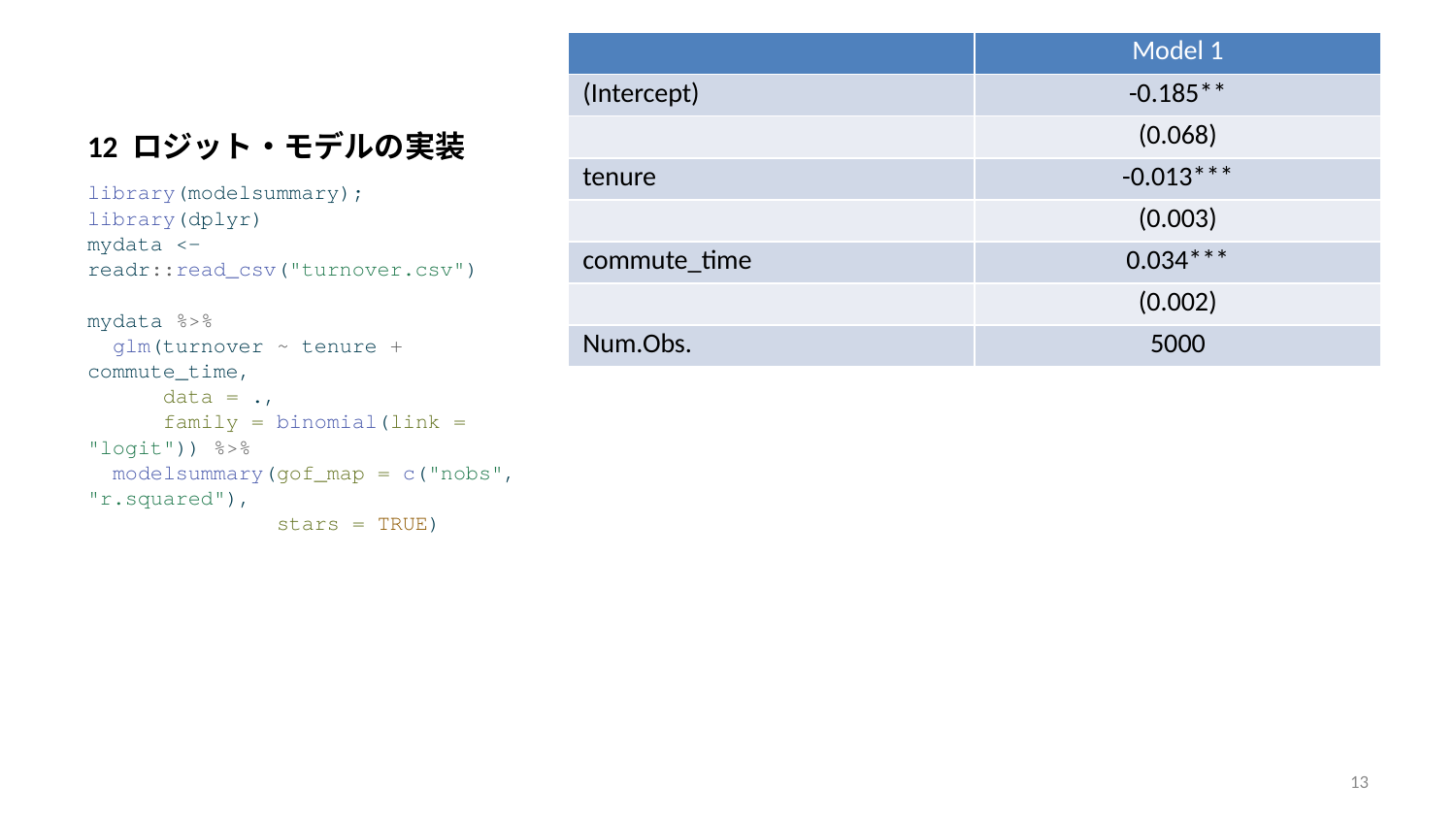

|  | Model 1 |
| --- | --- |
| (Intercept) | -0.185\*\* |
|  | (0.068) |
| tenure | -0.013\*\*\* |
|  | (0.003) |
| commute\_time | 0.034\*\*\* |
|  | (0.002) |
| Num.Obs. | 5000 |
# 12 ロジット・モデルの実装
library(modelsummary); library(dplyr)
mydata <- readr::read_csv("turnover.csv")
mydata %>%
  glm(turnover ~ tenure + commute_time,
      data = .,
      family = binomial(link = "logit")) %>%
  modelsummary(gof_map = c("nobs", "r.squared"),
               stars = TRUE)
13